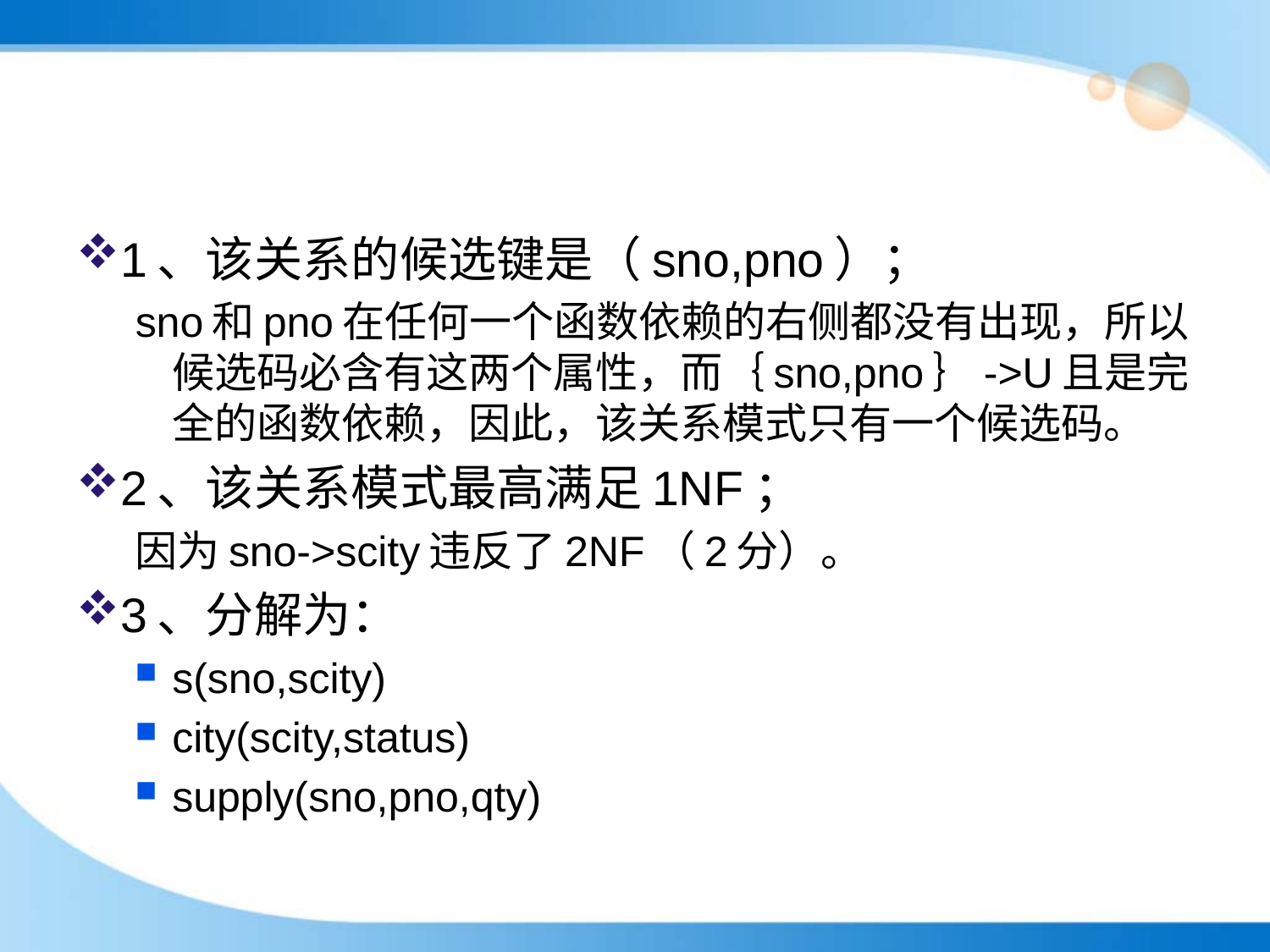

#
1、该关系的候选键是（sno,pno）；
sno和pno在任何一个函数依赖的右侧都没有出现，所以候选码必含有这两个属性，而｛sno,pno｝->U且是完全的函数依赖，因此，该关系模式只有一个候选码。
2、该关系模式最高满足1NF；
因为sno->scity违反了2NF（2分）。
3、分解为：
s(sno,scity)
city(scity,status)
supply(sno,pno,qty)